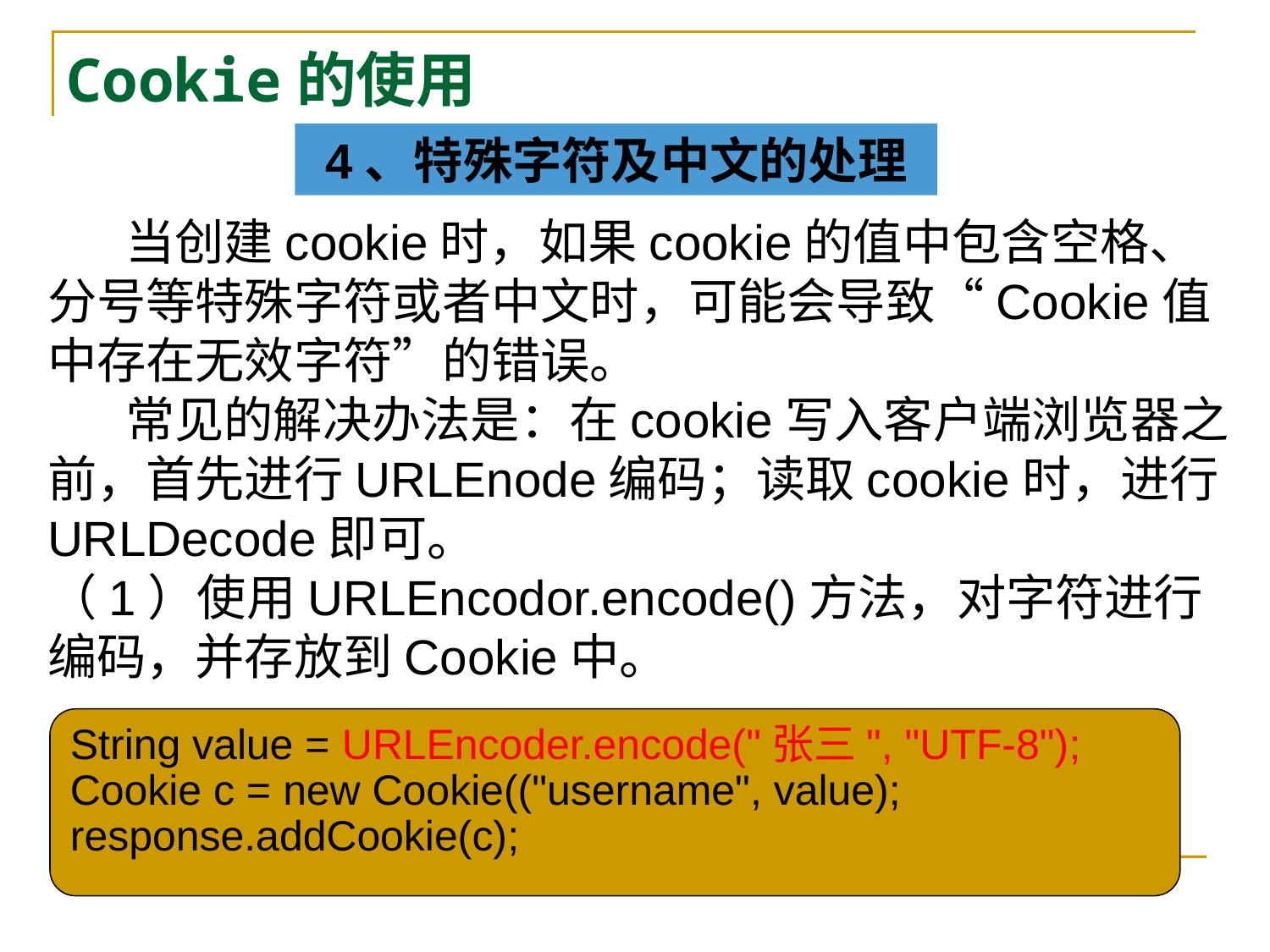

# Cookie的使用
4、特殊字符及中文的处理
      当创建cookie时，如果cookie的值中包含空格、分号等特殊字符或者中文时，可能会导致“Cookie值中存在无效字符”的错误。
      常见的解决办法是：在cookie写入客户端浏览器之前，首先进行URLEnode编码；读取cookie时，进行URLDecode即可。
（1）使用URLEncodor.encode()方法，对字符进行编码，并存放到Cookie中。

String value = URLEncoder.encode("张三", "UTF-8");
Cookie c = new Cookie(("username", value);
response.addCookie(c);